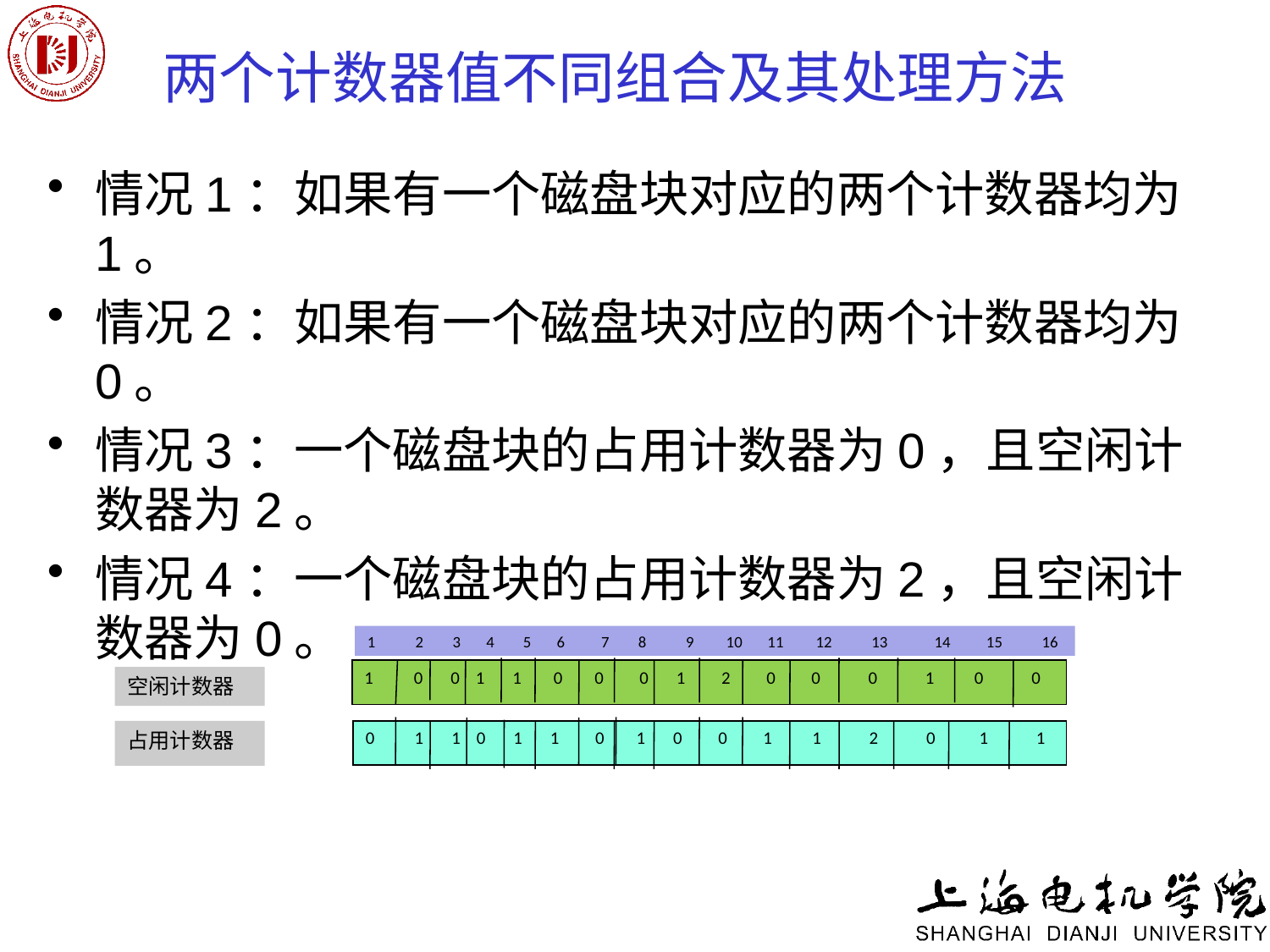

# 两个计数器值不同组合及其处理方法
情况1：如果有一个磁盘块对应的两个计数器均为1。
情况2：如果有一个磁盘块对应的两个计数器均为0。
情况3：一个磁盘块的占用计数器为0，且空闲计数器为2。
情况4：一个磁盘块的占用计数器为2，且空闲计数器为0。
1           2        3       4        5       6          7        8           9         10       11         12           13             14          15           16
1          0       0    1       1        0        0         0       1         2         0         0            0            1          0            0
空闲计数器
占用计数器
0          1       1    0       1       1         0        1       0         0         1          1            2            0           1            1